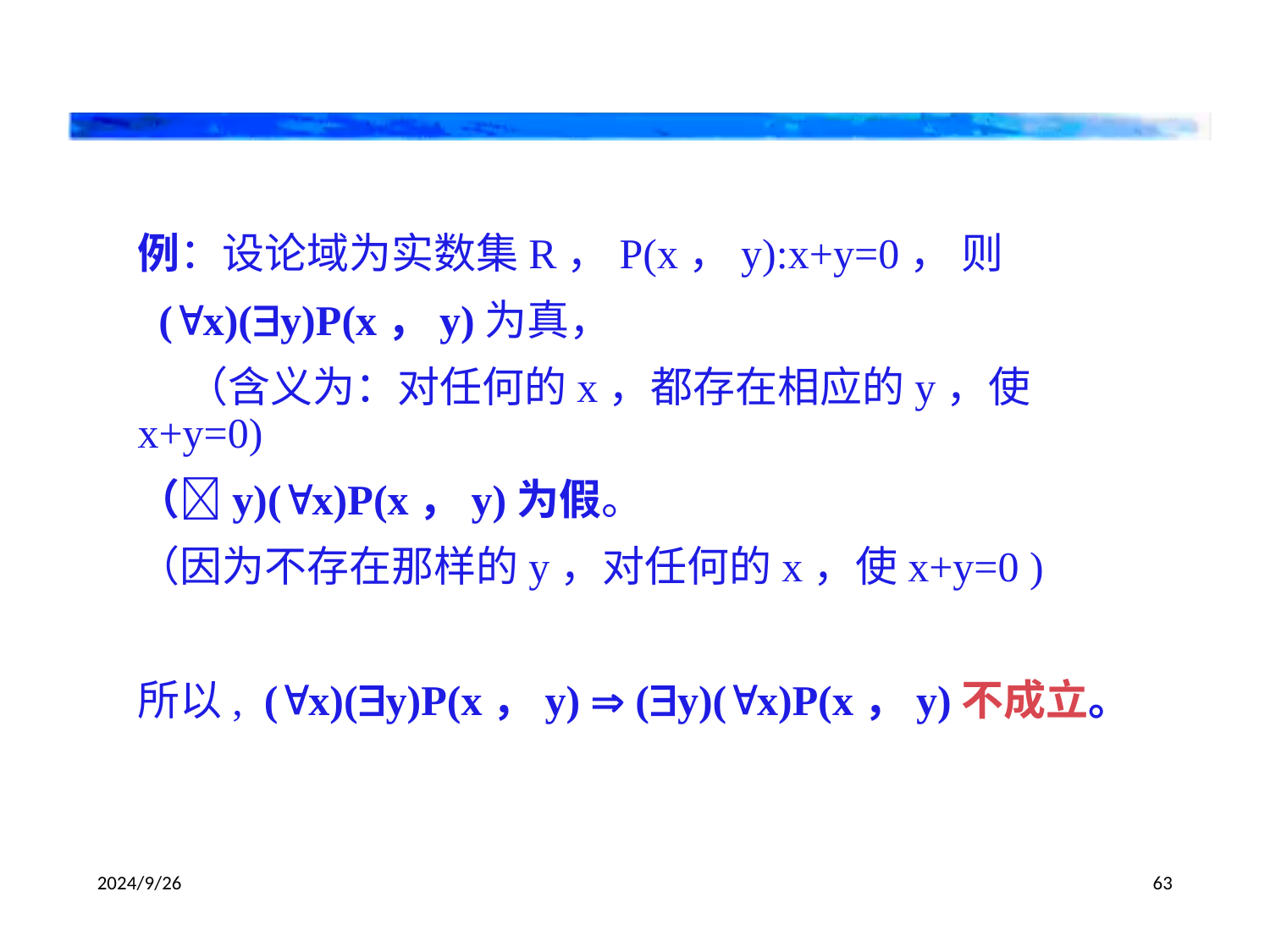

例：设论域为实数集R，P(x，y):x+y=0， 则
  (∀x)(∃y)P(x，y)为真，
    （含义为：对任何的x，都存在相应的y，使x+y=0)
（∃y)(∀x)P(x，y)为假。
（因为不存在那样的y，对任何的x，使x+y=0 )

所以,  (∀x)(∃y)P(x，y) ⇒ (∃y)(∀x)P(x，y)不成立。

2024/9/26
63